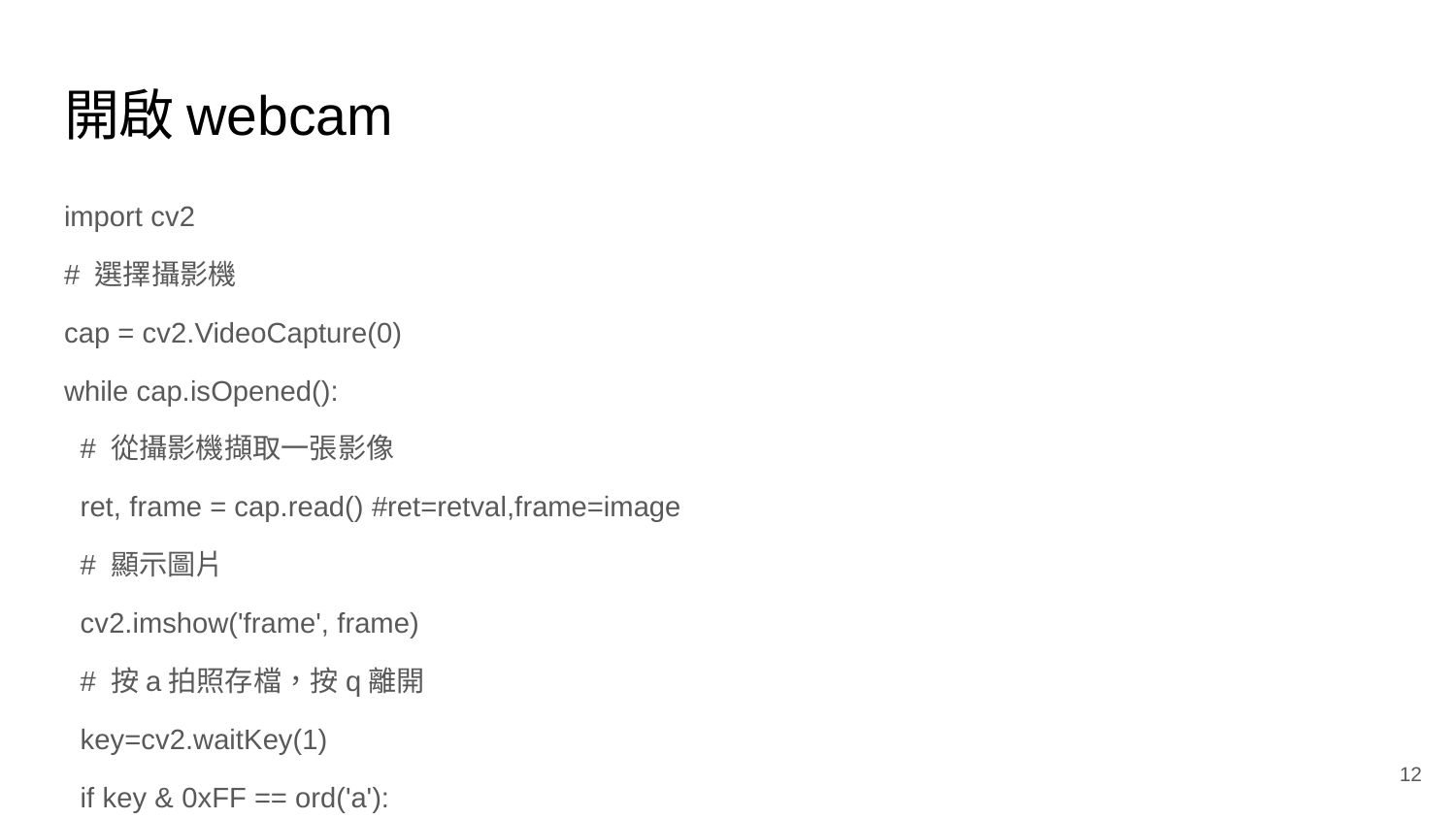

# 開啟webcam
import cv2
# 選擇攝影機
cap = cv2.VideoCapture(0)
while cap.isOpened():
  # 從攝影機擷取一張影像
  ret, frame = cap.read() #ret=retval,frame=image
  # 顯示圖片
  cv2.imshow('frame', frame)
  # 按a拍照存檔，按q離開
  key=cv2.waitKey(1)
  if key & 0xFF == ord('a'):
    cv2.imwrite("test.jpg", frame)
  if key & 0xFF == ord('q'):
    break
# 釋放攝影機
cap.release()
# 關閉所有 OpenCV 視窗
cv2.destroyAllWindows()
12